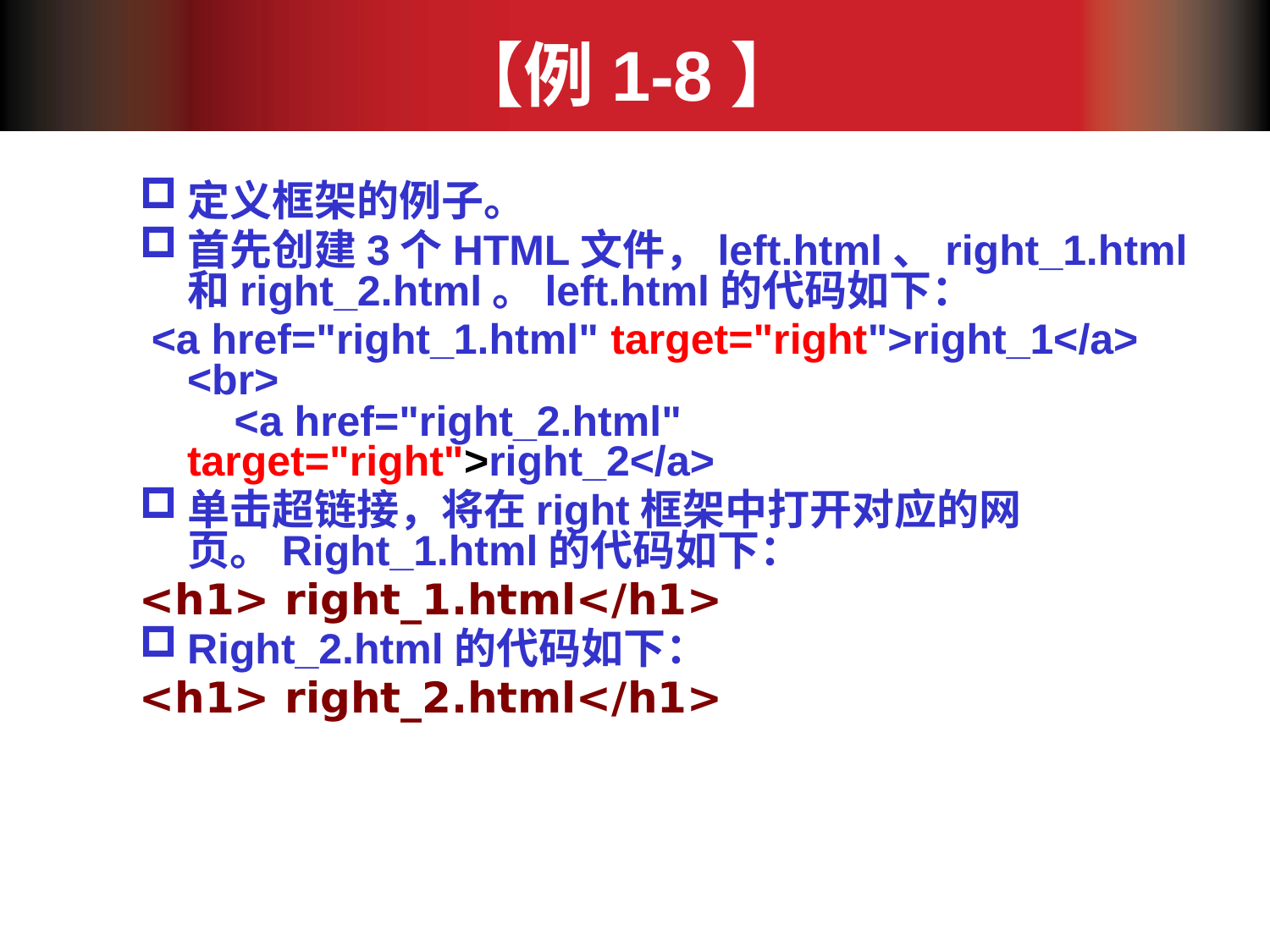

# 【例1-8】
定义框架的例子。
首先创建3个HTML文件，left.html、right_1.html和right_2.html。left.html的代码如下：
 <a href="right_1.html" target="right">right_1</a>
<br>
    <a href="right_2.html" target="right">right_2</a>
单击超链接，将在right框架中打开对应的网页。Right_1.html的代码如下：
<h1> right_1.html</h1>
Right_2.html的代码如下：
<h1> right_2.html</h1>